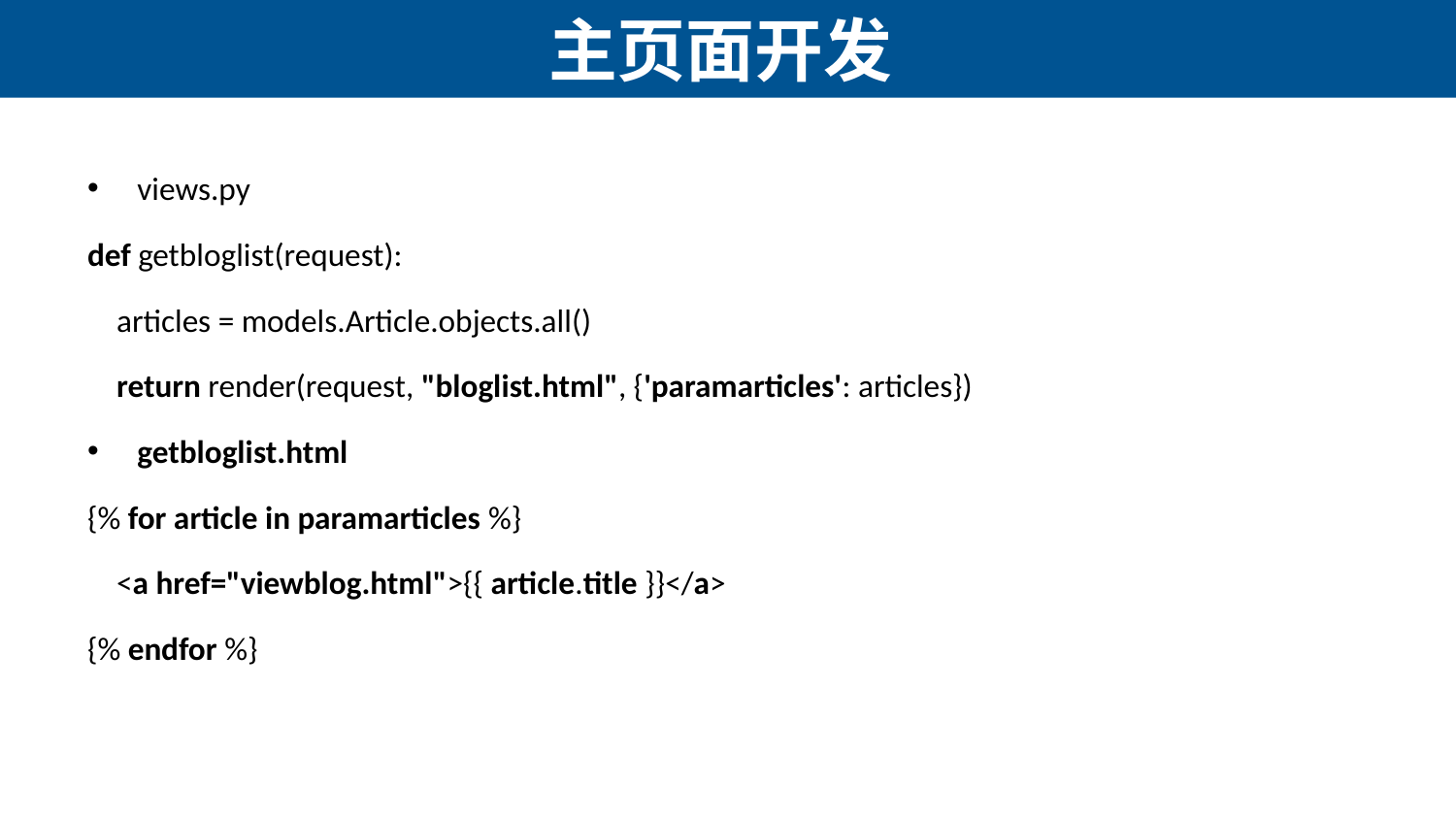

# 主页面开发
views.py
def getbloglist(request):
    articles = models.Article.objects.all()
    return render(request, "bloglist.html", {'paramarticles': articles})
getbloglist.html
{% for article in paramarticles %}
    <a href="viewblog.html">{{ article.title }}</a>
{% endfor %}